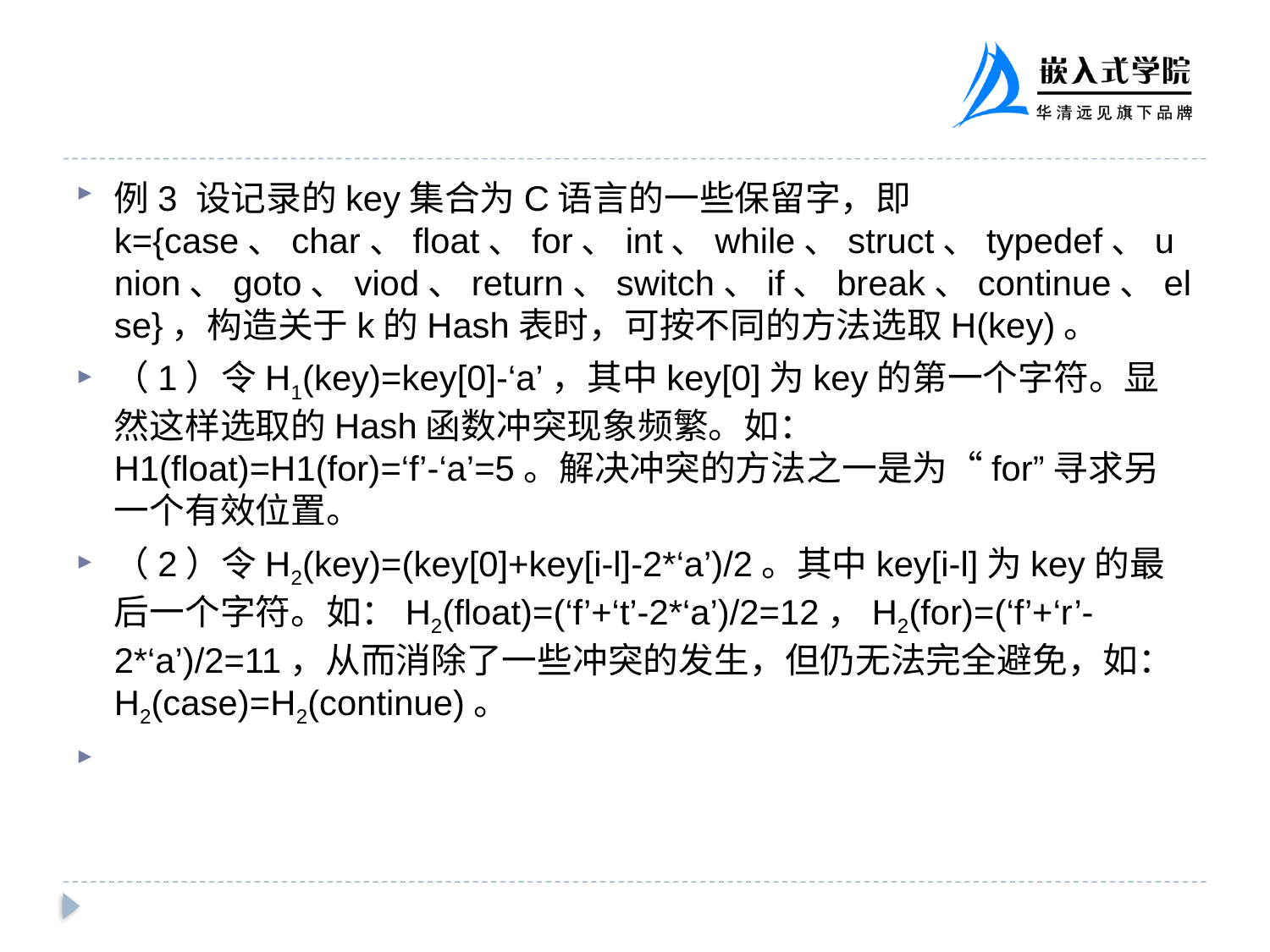

例3 设记录的key集合为C语言的一些保留字，即k={case、char、float、for、int、while、struct、typedef、union、goto、viod、return、switch、if、break、continue、else}，构造关于k的Hash表时，可按不同的方法选取H(key)。
（1）令H1(key)=key[0]-‘a’，其中key[0]为key的第一个字符。显然这样选取的Hash函数冲突现象频繁。如：H1(float)=H1(for)=‘f’-‘a’=5。解决冲突的方法之一是为“for”寻求另一个有效位置。
（2）令H2(key)=(key[0]+key[i-l]-2*‘a’)/2。其中key[i-l]为key的最后一个字符。如：H2(float)=(‘f’+‘t’-2*‘a’)/2=12，H2(for)=(‘f’+‘r’-2*‘a’)/2=11，从而消除了一些冲突的发生，但仍无法完全避免，如：H2(case)=H2(continue)。

163